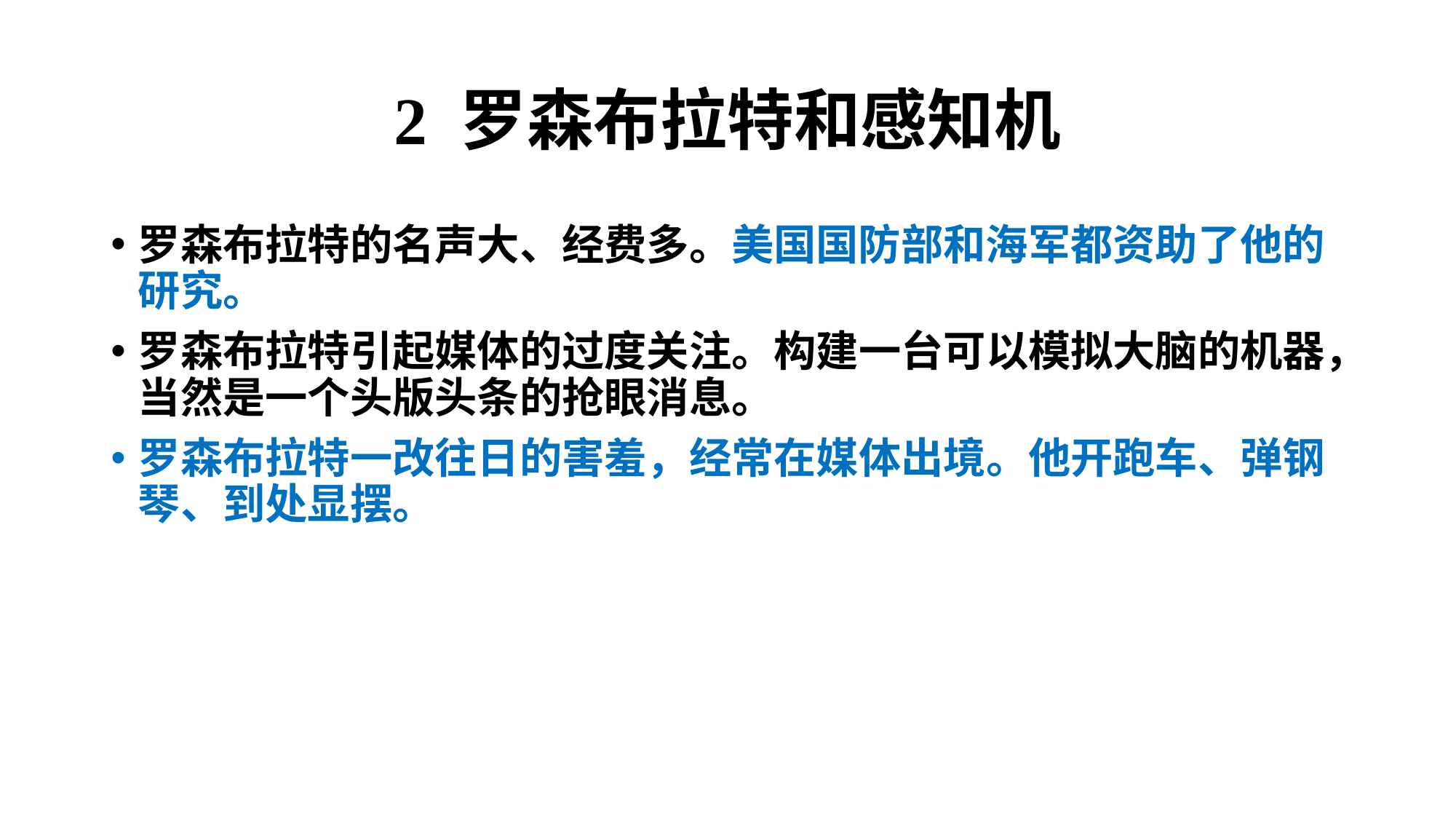

# 2 罗森布拉特和感知机
罗森布拉特的名声大、经费多。美国国防部和海军都资助了他的研究。
罗森布拉特引起媒体的过度关注。构建一台可以模拟大脑的机器，当然是一个头版头条的抢眼消息。
罗森布拉特一改往日的害羞，经常在媒体出境。他开跑车、弹钢琴、到处显摆。